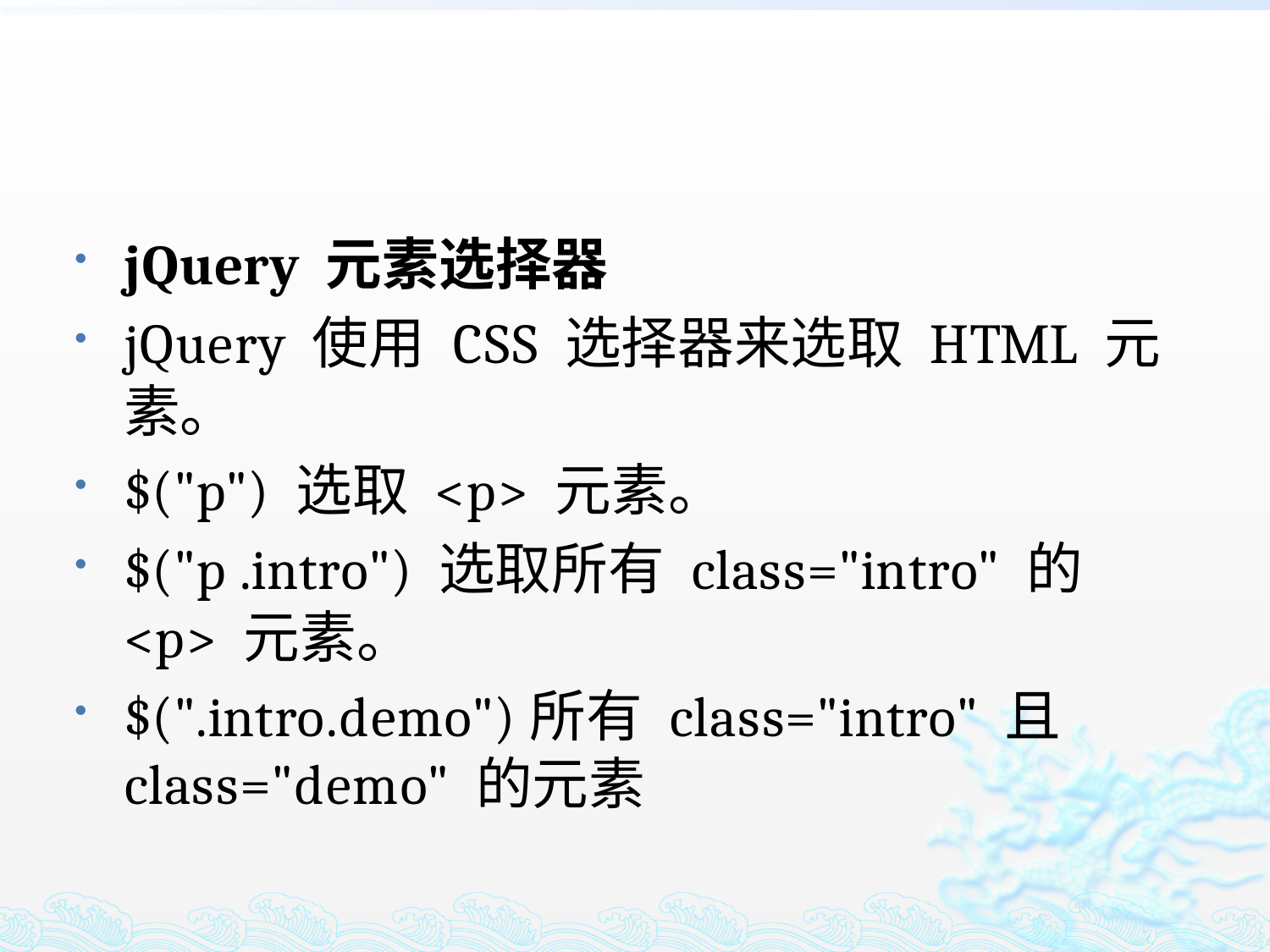

#
jQuery 元素选择器
jQuery 使用 CSS 选择器来选取 HTML 元素。
$("p") 选取 <p> 元素。
$("p .intro") 选取所有 class="intro" 的 <p> 元素。
$(".intro.demo")所有 class="intro" 且 class="demo" 的元素